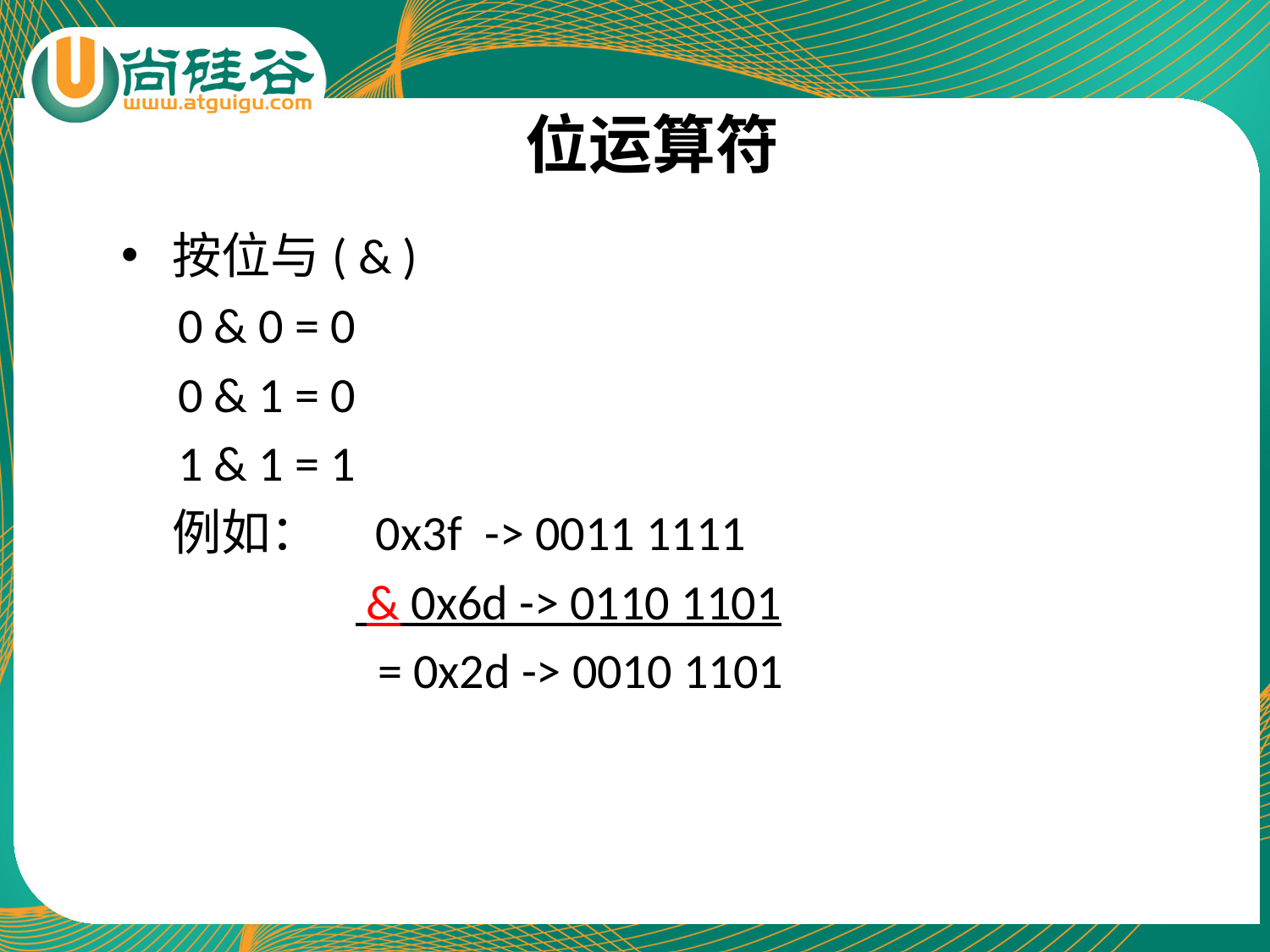

# 位运算符
按位与( & )
     0 & 0 = 0
     0 & 1 = 0
     1 & 1 = 1
	例如：    0x3f  -> 0011 1111
		      & 0x6d -> 0110 1101
		       = 0x2d -> 0010 1101